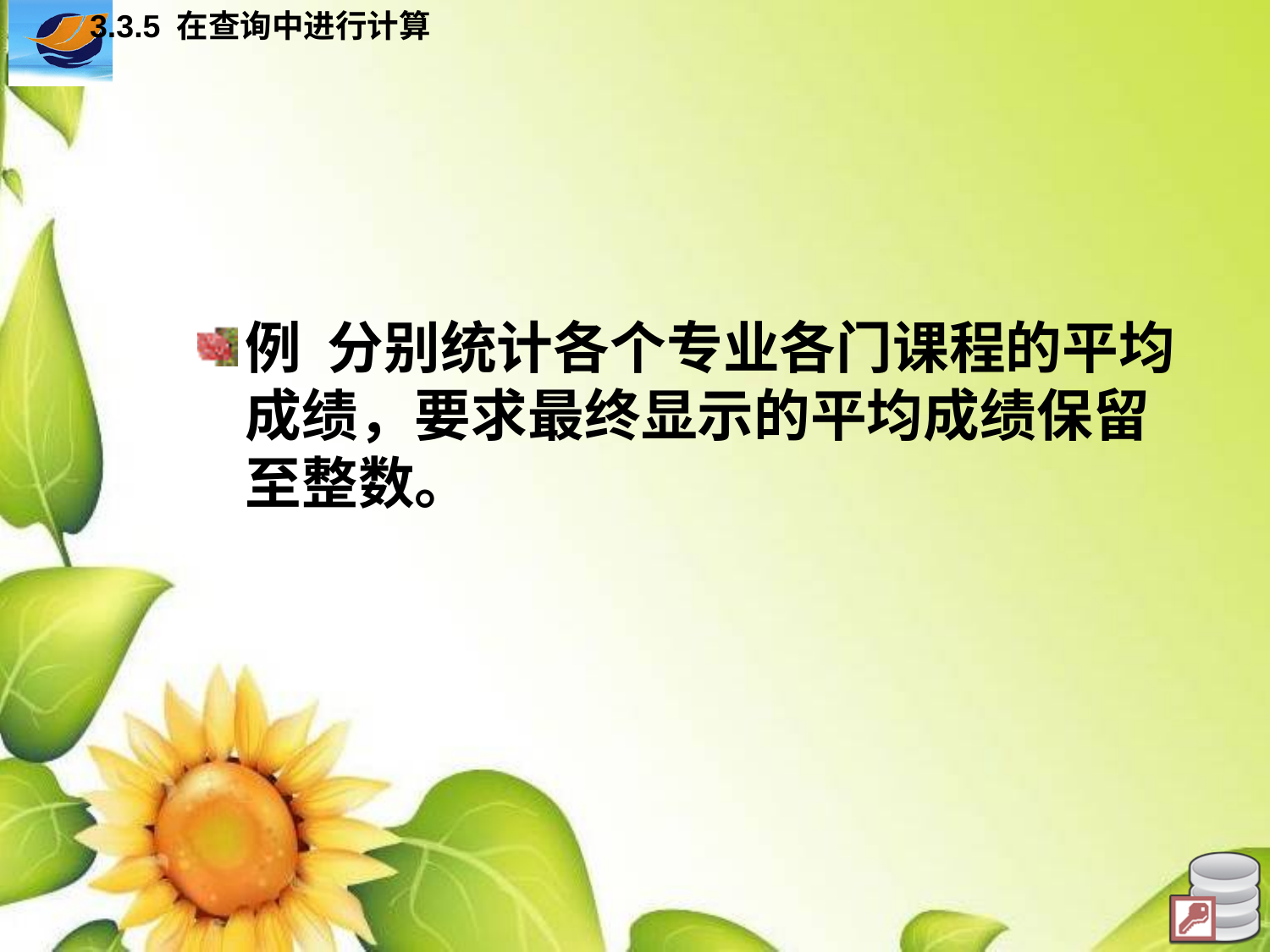

3.3.5 在查询中进行计算
例  分别统计各个专业各门课程的平均成绩，要求最终显示的平均成绩保留至整数。